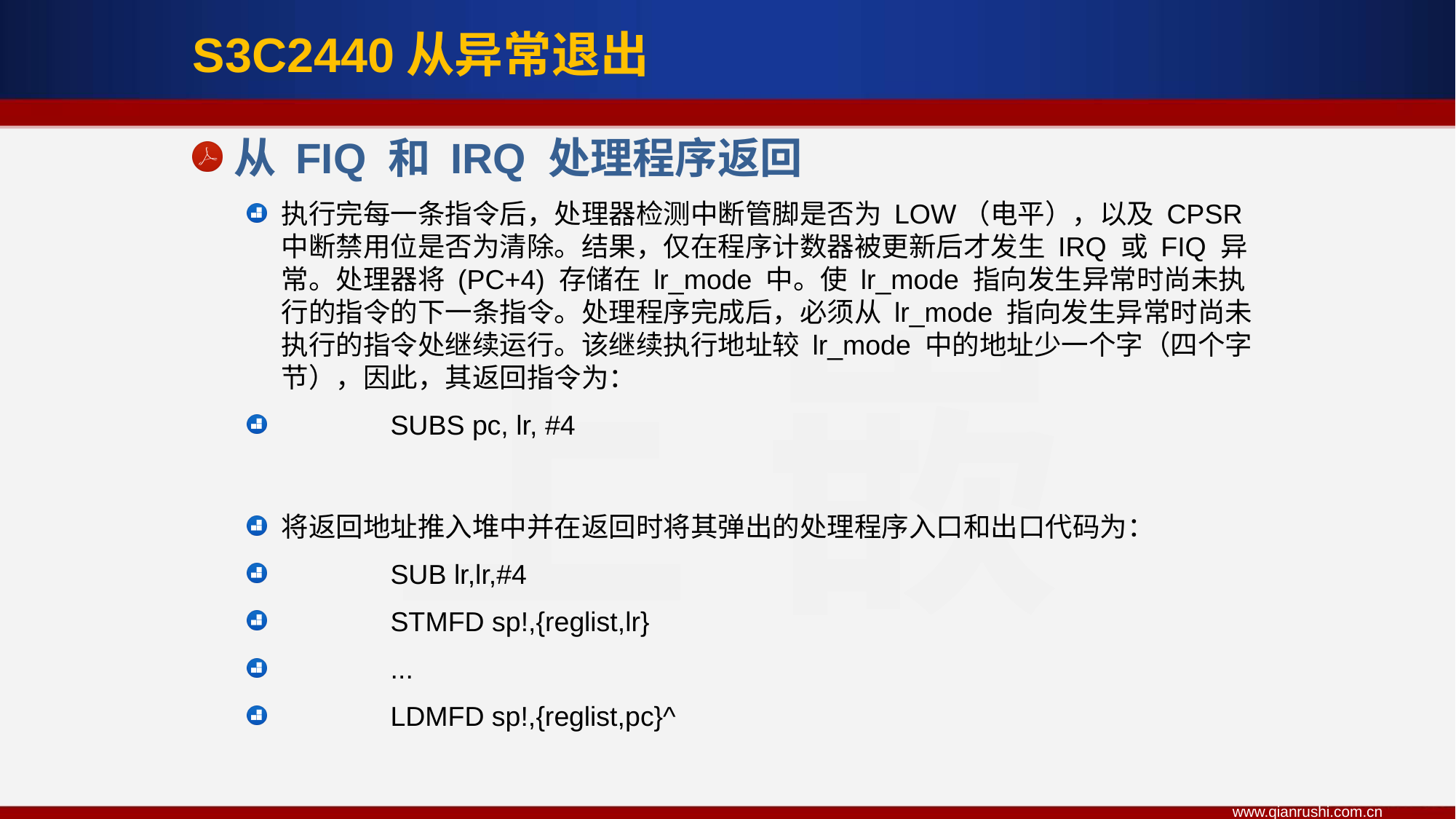

S3C2440从异常退出
从 FIQ 和 IRQ 处理程序返回
执行完每一条指令后，处理器检测中断管脚是否为 LOW（电平），以及 CPSR中断禁用位是否为清除。结果，仅在程序计数器被更新后才发生 IRQ 或 FIQ 异常。处理器将 (PC+4) 存储在 lr_mode 中。使 lr_mode 指向发生异常时尚未执行的指令的下一条指令。处理程序完成后，必须从 lr_mode 指向发生异常时尚未执行的指令处继续运行。该继续执行地址较 lr_mode 中的地址少一个字（四个字节），因此，其返回指令为：
	SUBS pc, lr, #4

将返回地址推入堆中并在返回时将其弹出的处理程序入口和出口代码为：
	SUB lr,lr,#4
	STMFD sp!,{reglist,lr}
	...
	LDMFD sp!,{reglist,pc}^